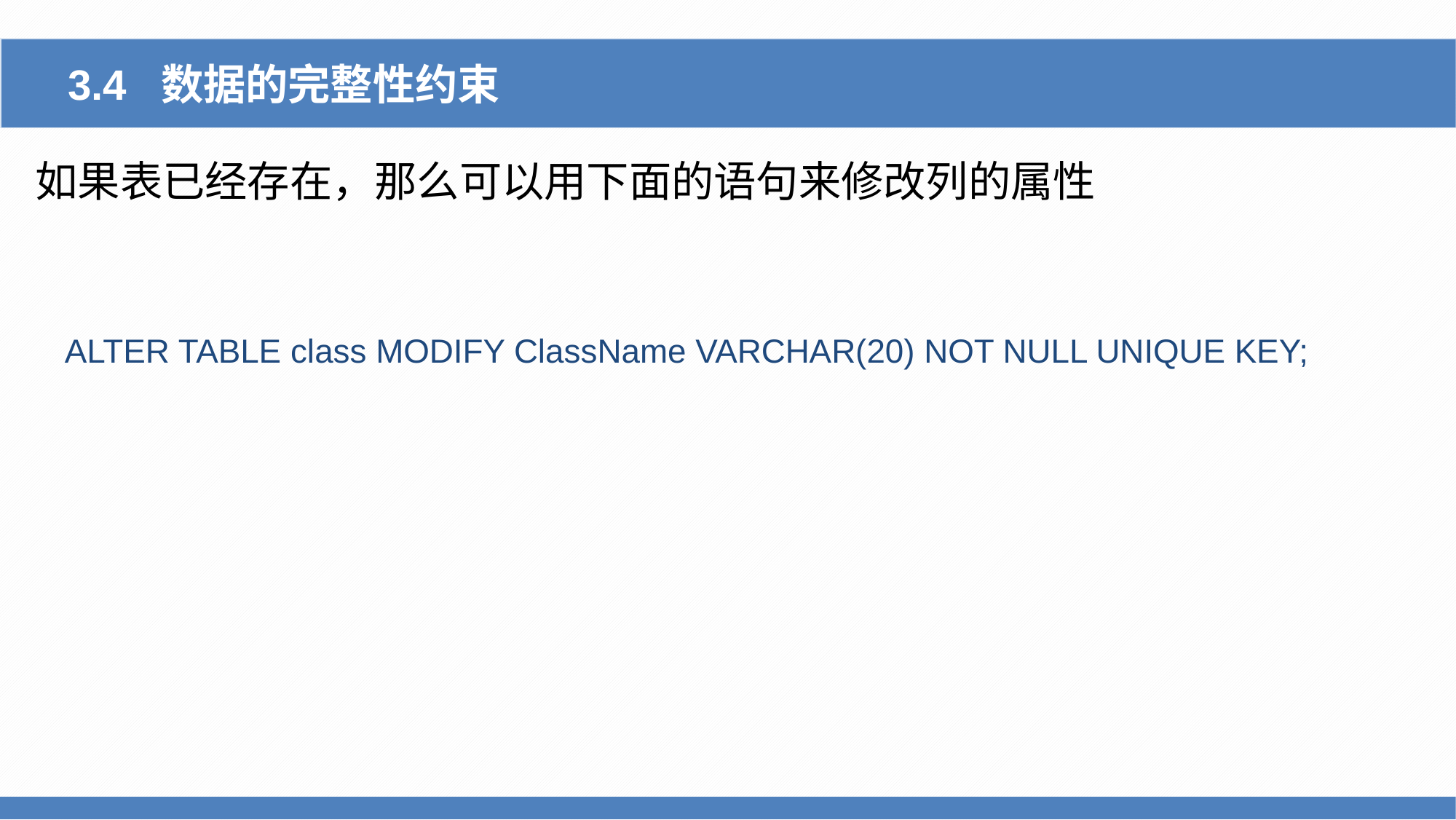

3.4  数据的完整性约束
如果表已经存在，那么可以用下面的语句来修改列的属性
ALTER TABLE class MODIFY ClassName VARCHAR(20) NOT NULL UNIQUE KEY;